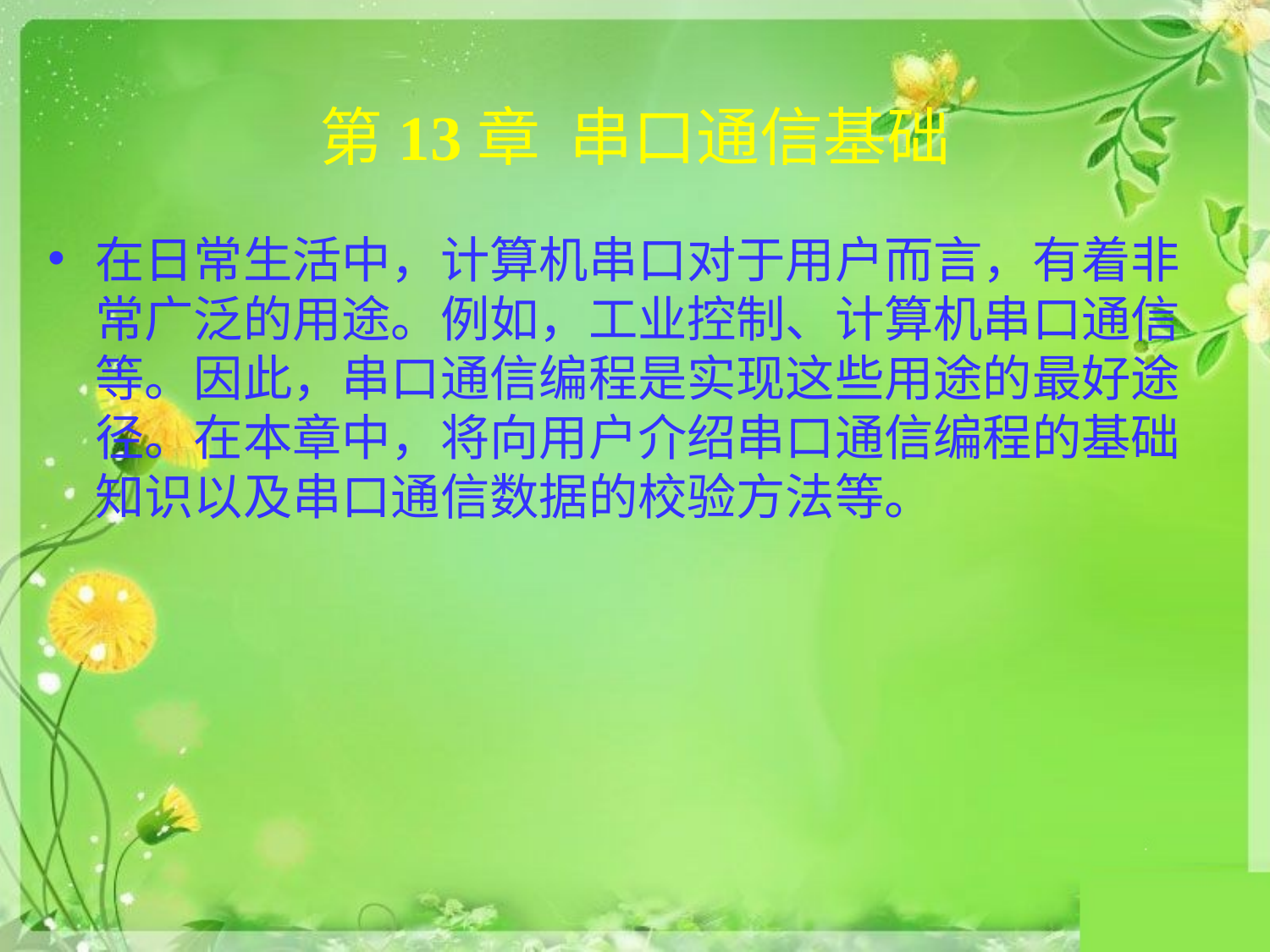

# 第13章  串口通信基础
在日常生活中，计算机串口对于用户而言，有着非常广泛的用途。例如，工业控制、计算机串口通信等。因此，串口通信编程是实现这些用途的最好途径。在本章中，将向用户介绍串口通信编程的基础知识以及串口通信数据的校验方法等。